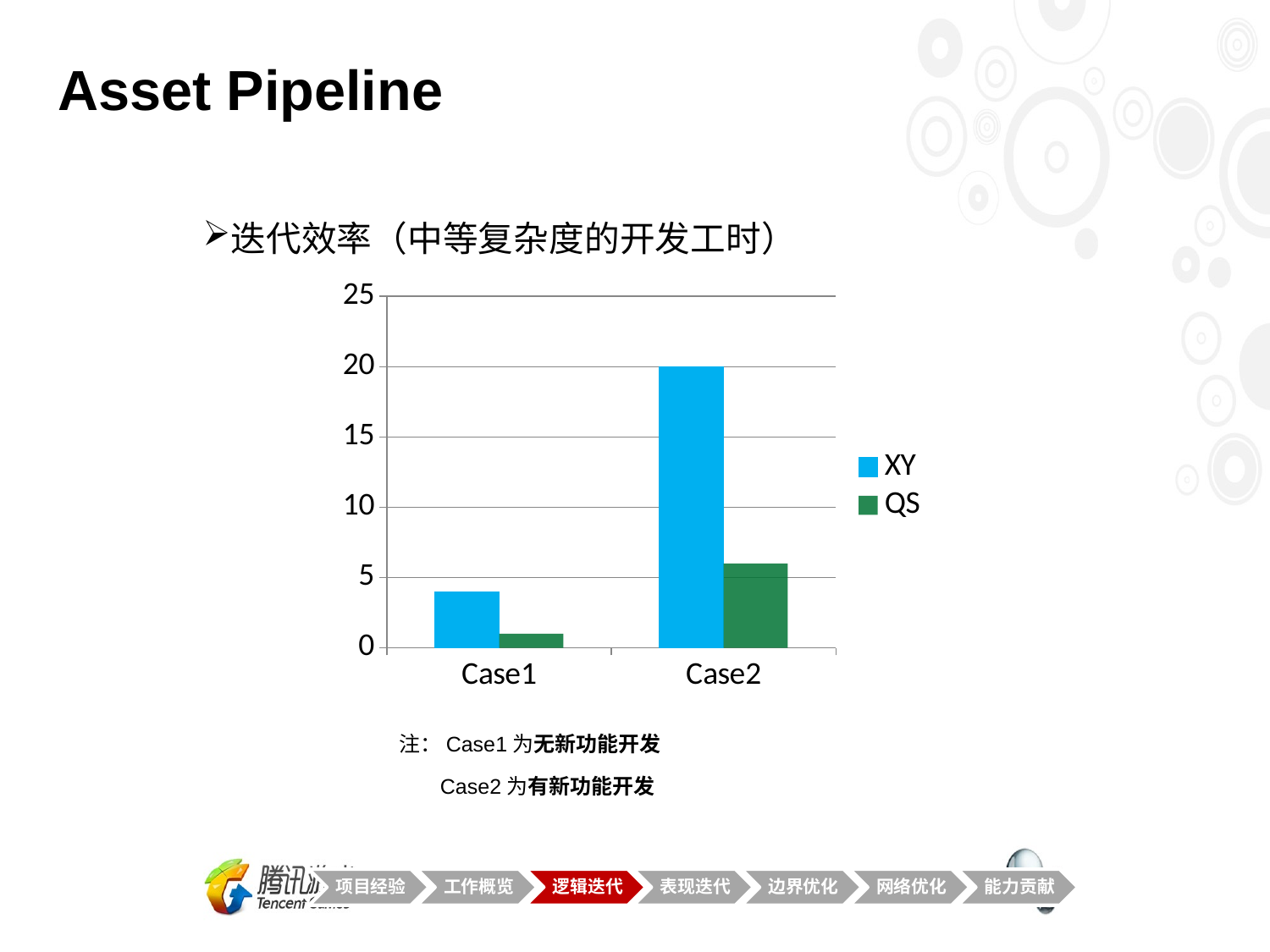

# Asset Pipeline
迭代效率（中等复杂度的开发工时）

### Chart

| Category | XY | QS |
|---|---|---|
| Case1 | 4.0 | 1.0 |
| Case2 | 20.0 | 6.0 |
注：Case1为无新功能开发
       Case2为有新功能开发
项目经验
工作概览
逻辑迭代
表现迭代
边界优化
网络优化
能力贡献